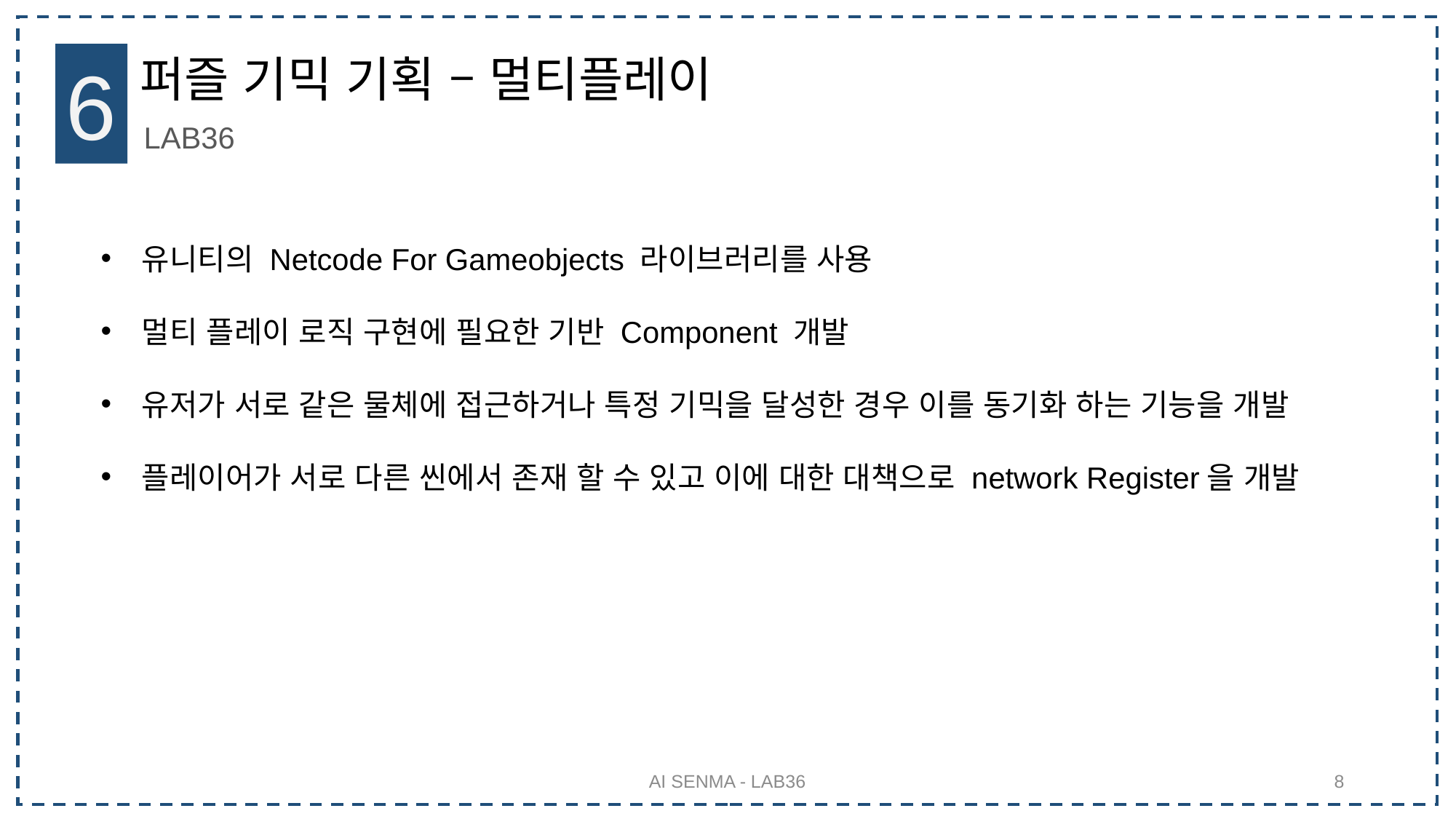

6
퍼즐 기믹 기획 – 멀티플레이
LAB36
유니티의 Netcode For Gameobjects 라이브러리를 사용

멀티 플레이 로직 구현에 필요한 기반 Component 개발

유저가 서로 같은 물체에 접근하거나 특정 기믹을 달성한 경우 이를 동기화 하는 기능을 개발

플레이어가 서로 다른 씬에서 존재 할 수 있고 이에 대한 대책으로 network Register을 개발
AI SENMA - LAB36
8